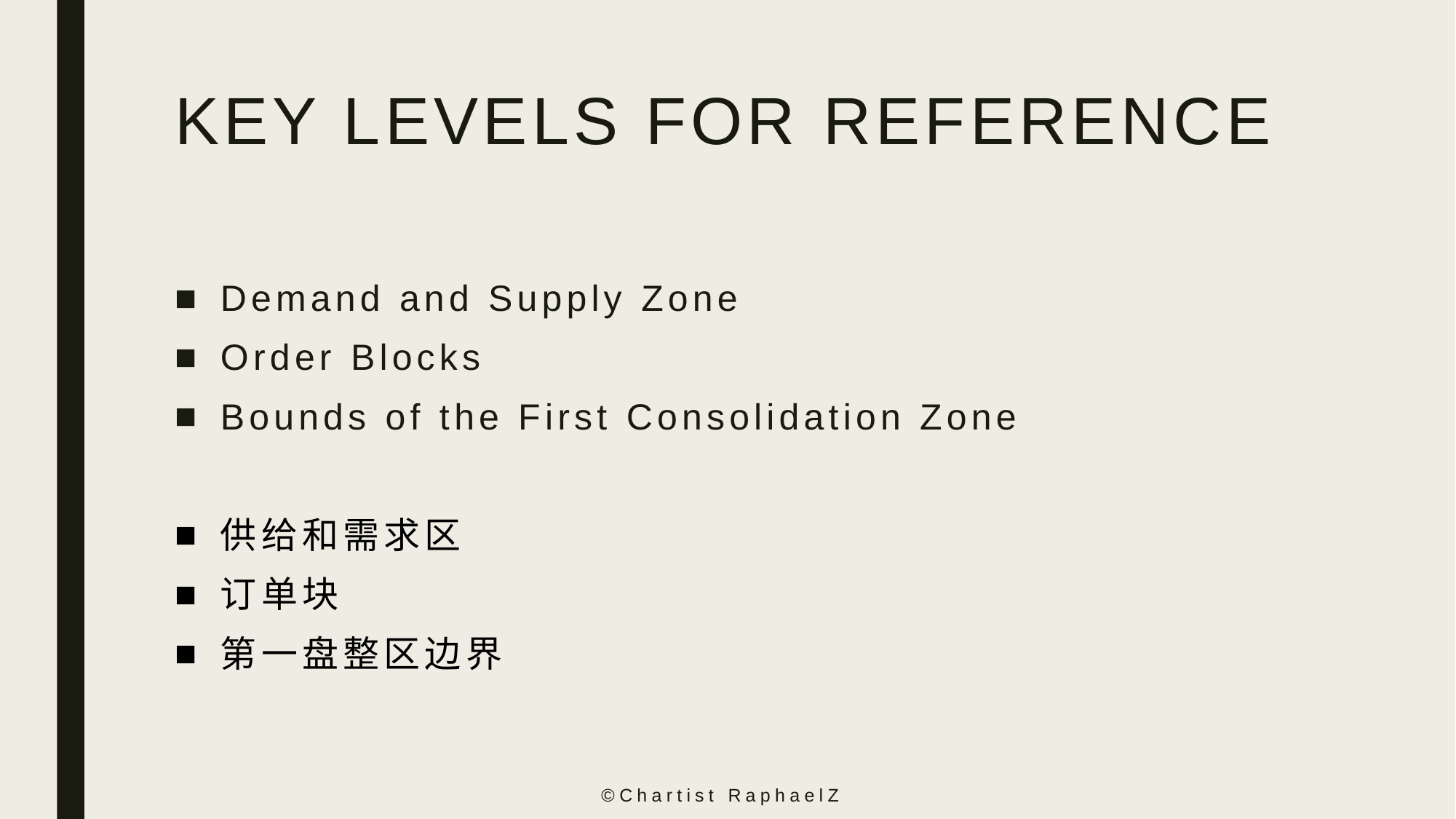

# KEY LEVELS FOR REFERENCE
Demand and Supply Zone
Order Blocks
Bounds of the First Consolidation Zone

供给和需求区
订单块
第一盘整区边界
©️Chartist RaphaelZ